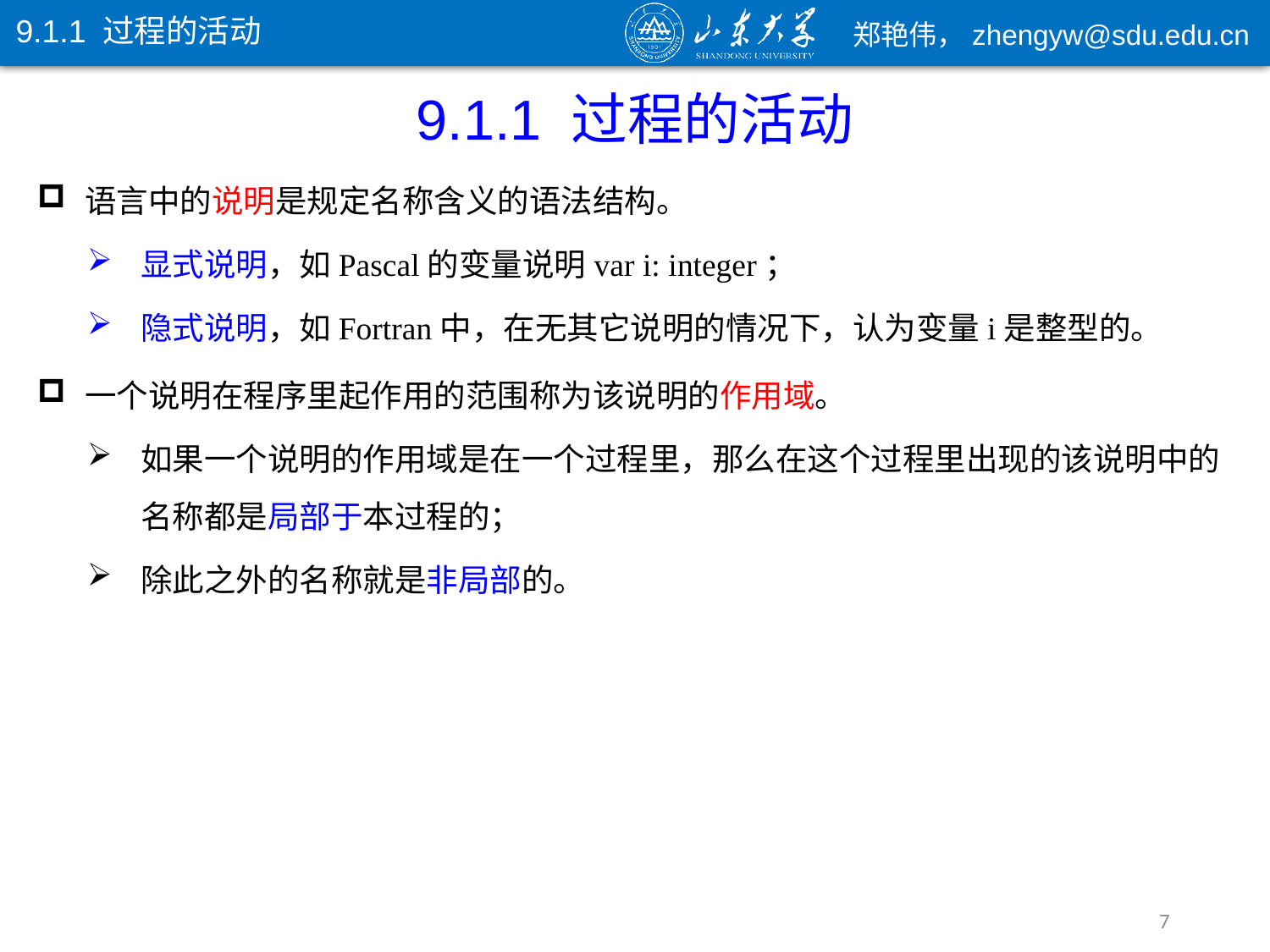

9.1.1 过程的活动
9.1.1 过程的活动
语言中的说明是规定名称含义的语法结构。
显式说明，如Pascal的变量说明var i: integer；
隐式说明，如Fortran中，在无其它说明的情况下，认为变量i是整型的。
一个说明在程序里起作用的范围称为该说明的作用域。
如果一个说明的作用域是在一个过程里，那么在这个过程里出现的该说明中的名称都是局部于本过程的；
除此之外的名称就是非局部的。
7